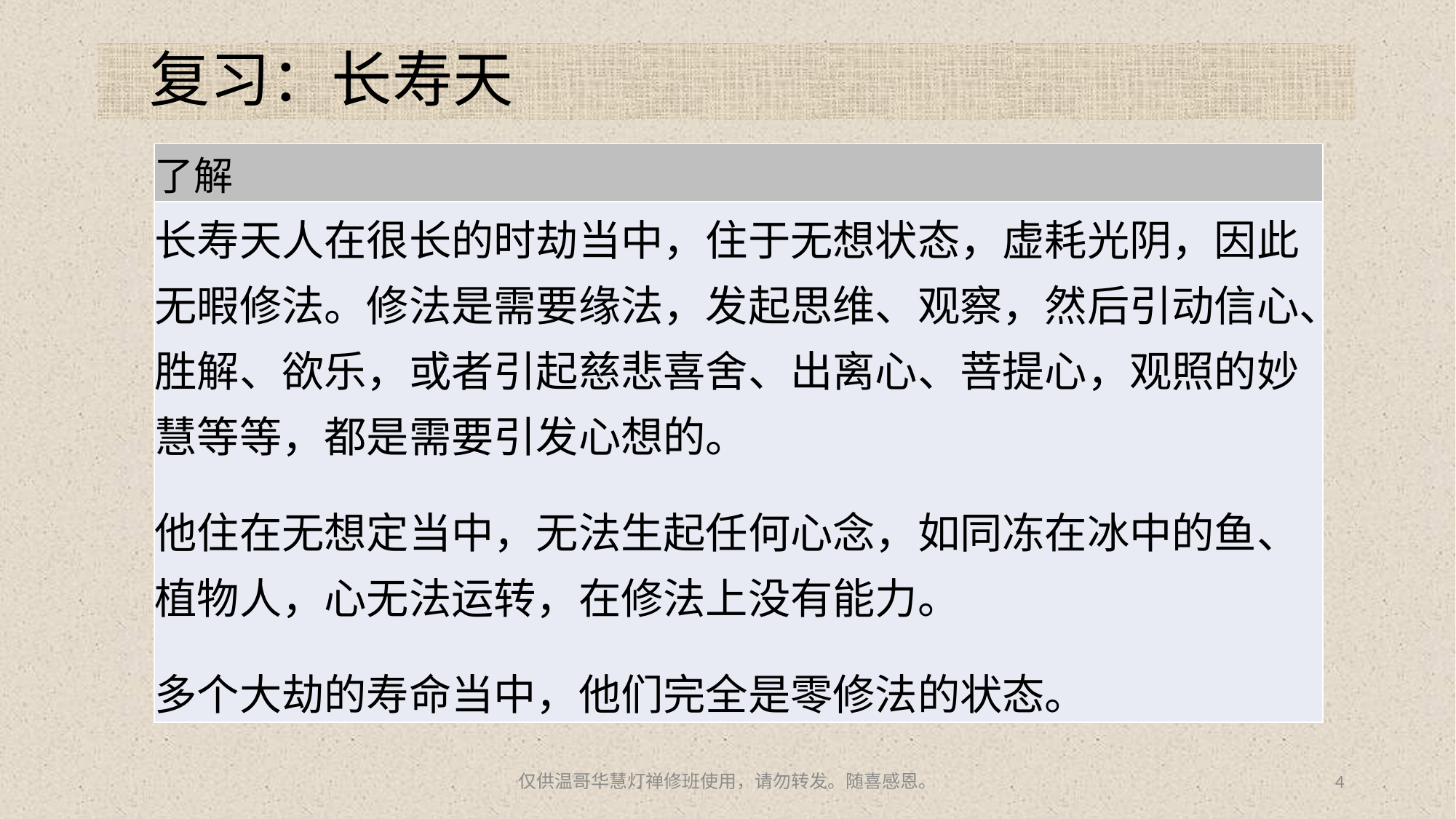

# 复习：长寿天
| 了解 |
| --- |
| 长寿天人在很长的时劫当中，住于无想状态，虚耗光阴，因此无暇修法。修法是需要缘法，发起思维、观察，然后引动信心、胜解、欲乐，或者引起慈悲喜舍、出离心、菩提心，观照的妙慧等等，都是需要引发心想的。 他住在无想定当中，无法生起任何心念，如同冻在冰中的鱼、植物人，心无法运转，在修法上没有能力。 多个大劫的寿命当中，他们完全是零修法的状态。 |
仅供温哥华慧灯禅修班使用，请勿转发。随喜感恩。
4